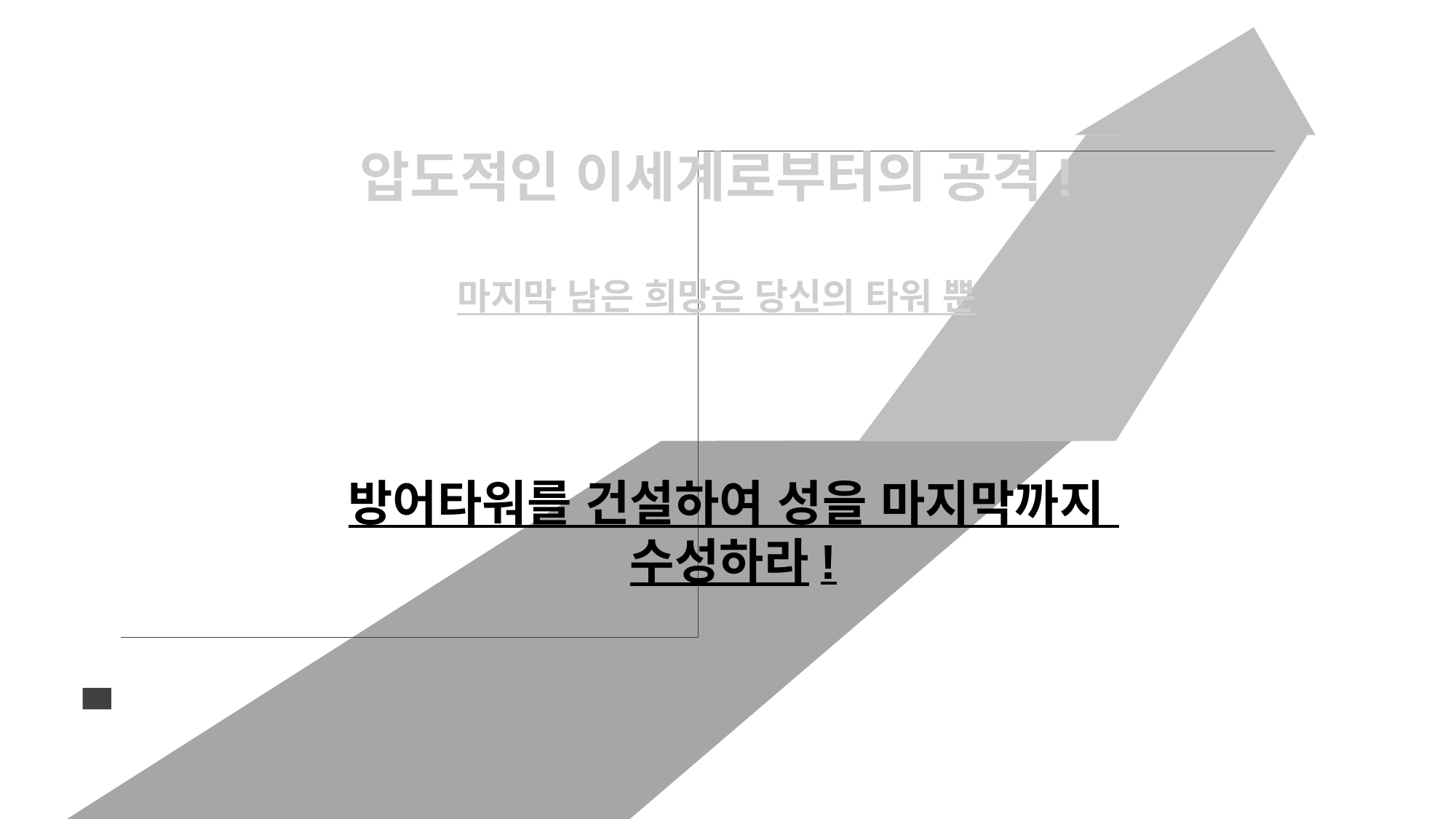

압도적인 이세계로부터의 공격!

마지막 남은 희망은 당신의 타워 뿐

방어타워를 건설하여 성을 마지막까지
수성하라!